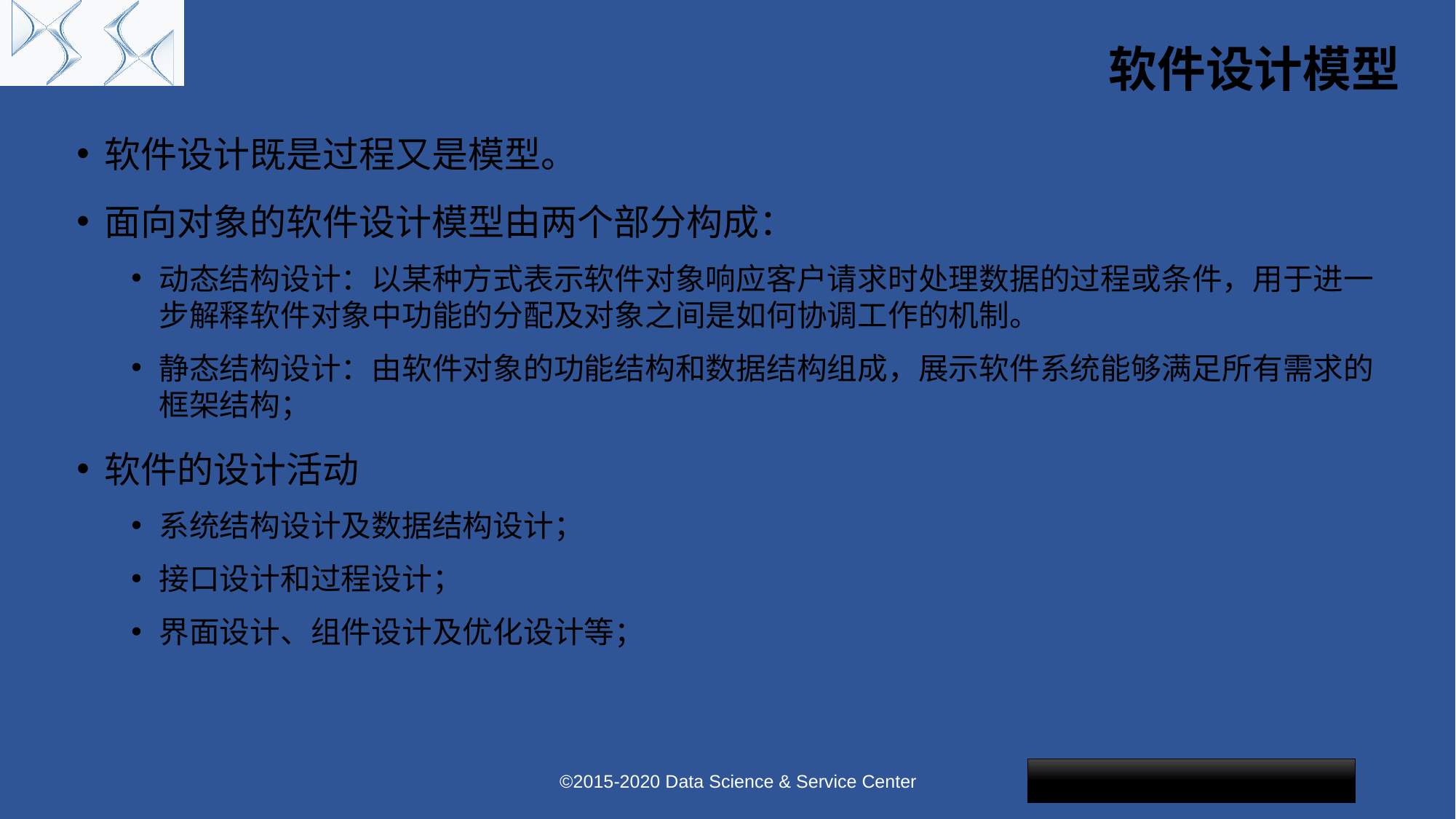

# 软件设计模型
软件设计既是过程又是模型。
面向对象的软件设计模型由两个部分构成：
动态结构设计：以某种方式表示软件对象响应客户请求时处理数据的过程或条件，用于进一步解释软件对象中功能的分配及对象之间是如何协调工作的机制。
静态结构设计：由软件对象的功能结构和数据结构组成，展示软件系统能够满足所有需求的框架结构；
软件的设计活动
系统结构设计及数据结构设计；
接口设计和过程设计；
界面设计、组件设计及优化设计等；

©2015-2020 Data Science & Service Center
9